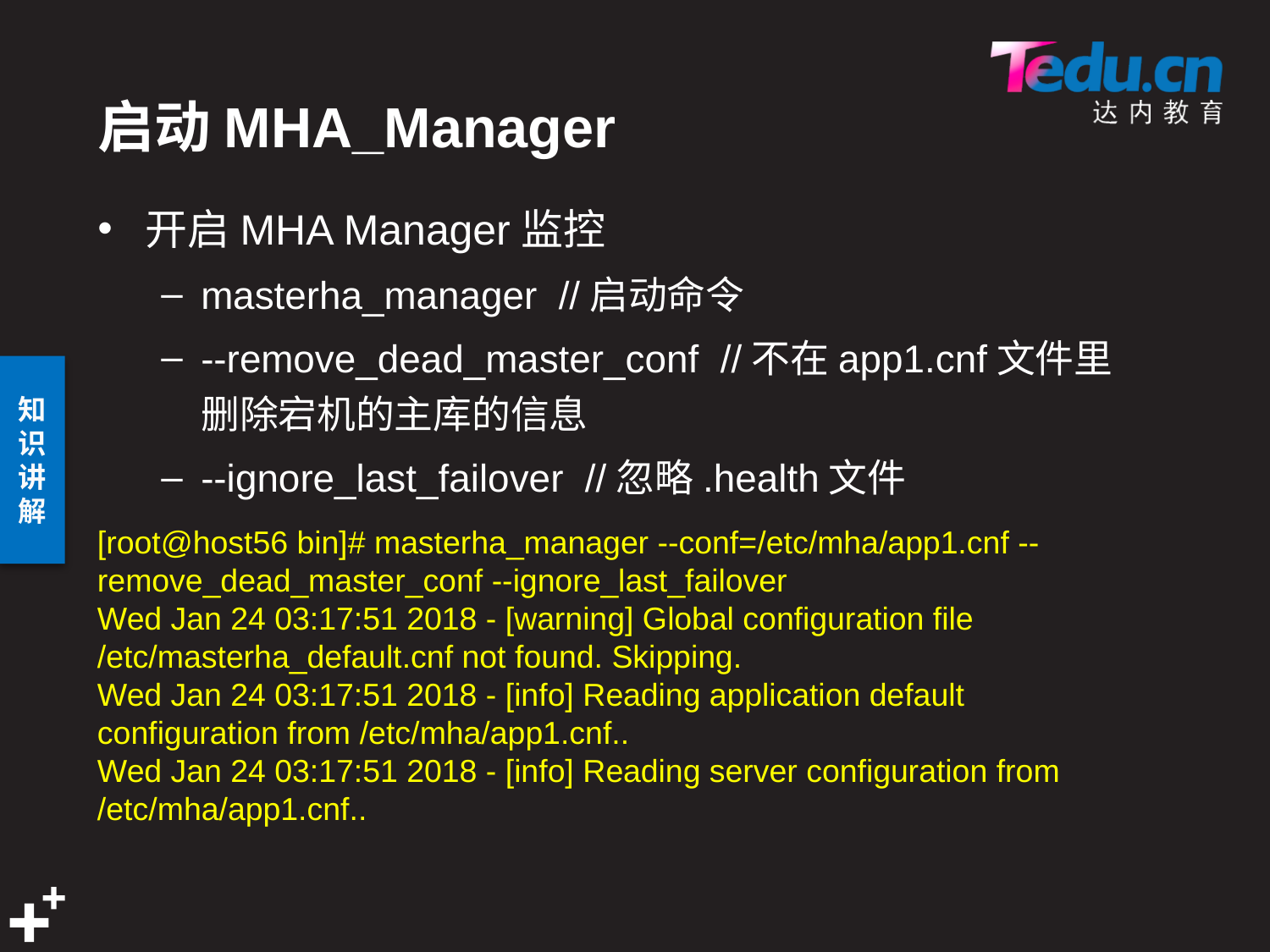

# 启动MHA_Manager
开启MHA Manager监控
masterha_manager  //启动命令
--remove_dead_master_conf  //不在app1.cnf文件里删除宕机的主库的信息
--ignore_last_failover  //忽略.health文件
[root@host56 bin]# masterha_manager --conf=/etc/mha/app1.cnf --remove_dead_master_conf --ignore_last_failover
Wed Jan 24 03:17:51 2018 - [warning] Global configuration file /etc/masterha_default.cnf not found. Skipping.
Wed Jan 24 03:17:51 2018 - [info] Reading application default configuration from /etc/mha/app1.cnf..
Wed Jan 24 03:17:51 2018 - [info] Reading server configuration from /etc/mha/app1.cnf..